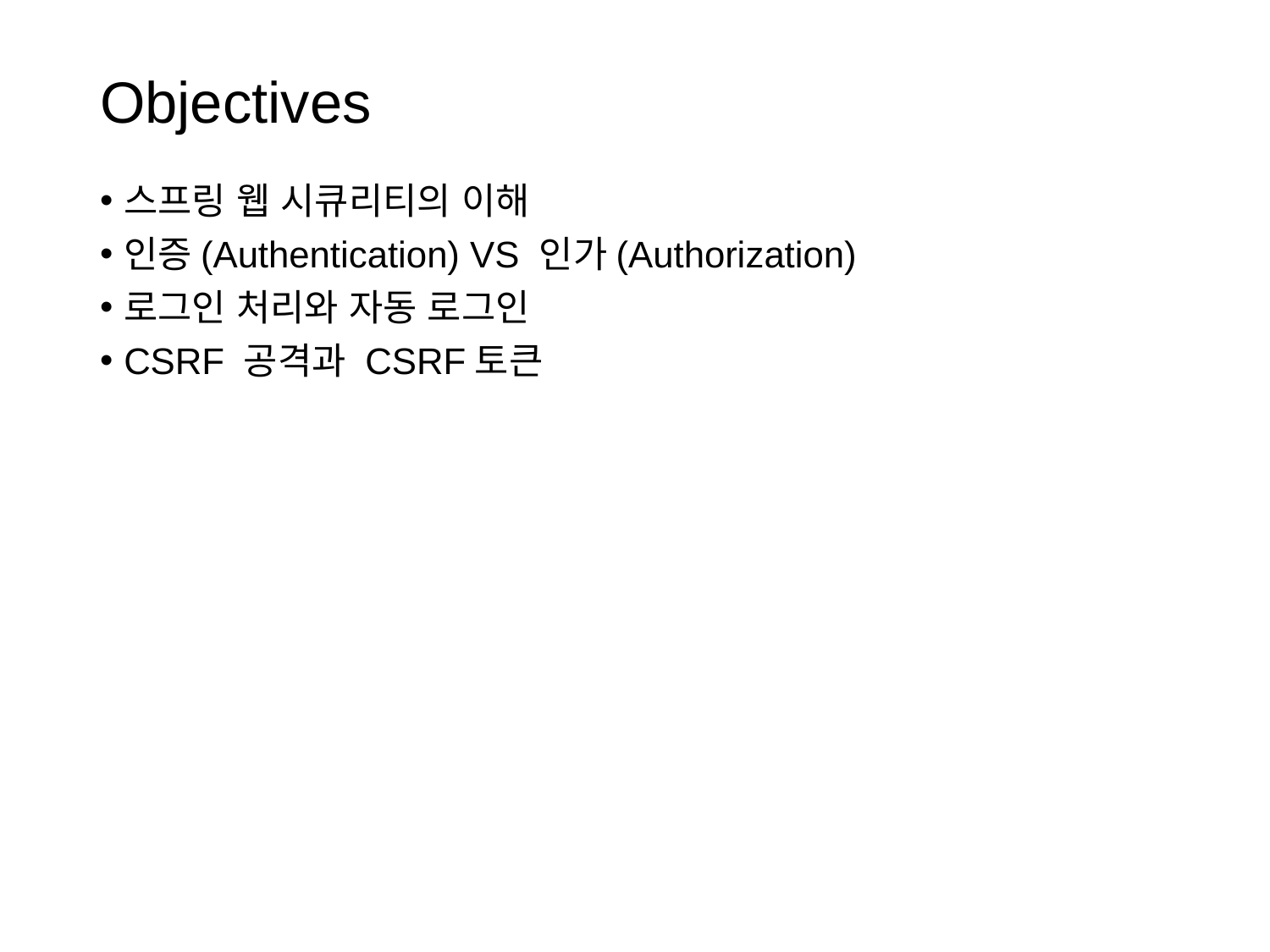

# Objectives
스프링 웹 시큐리티의 이해
인증(Authentication) VS 인가(Authorization)
로그인 처리와 자동 로그인
CSRF 공격과 CSRF토큰